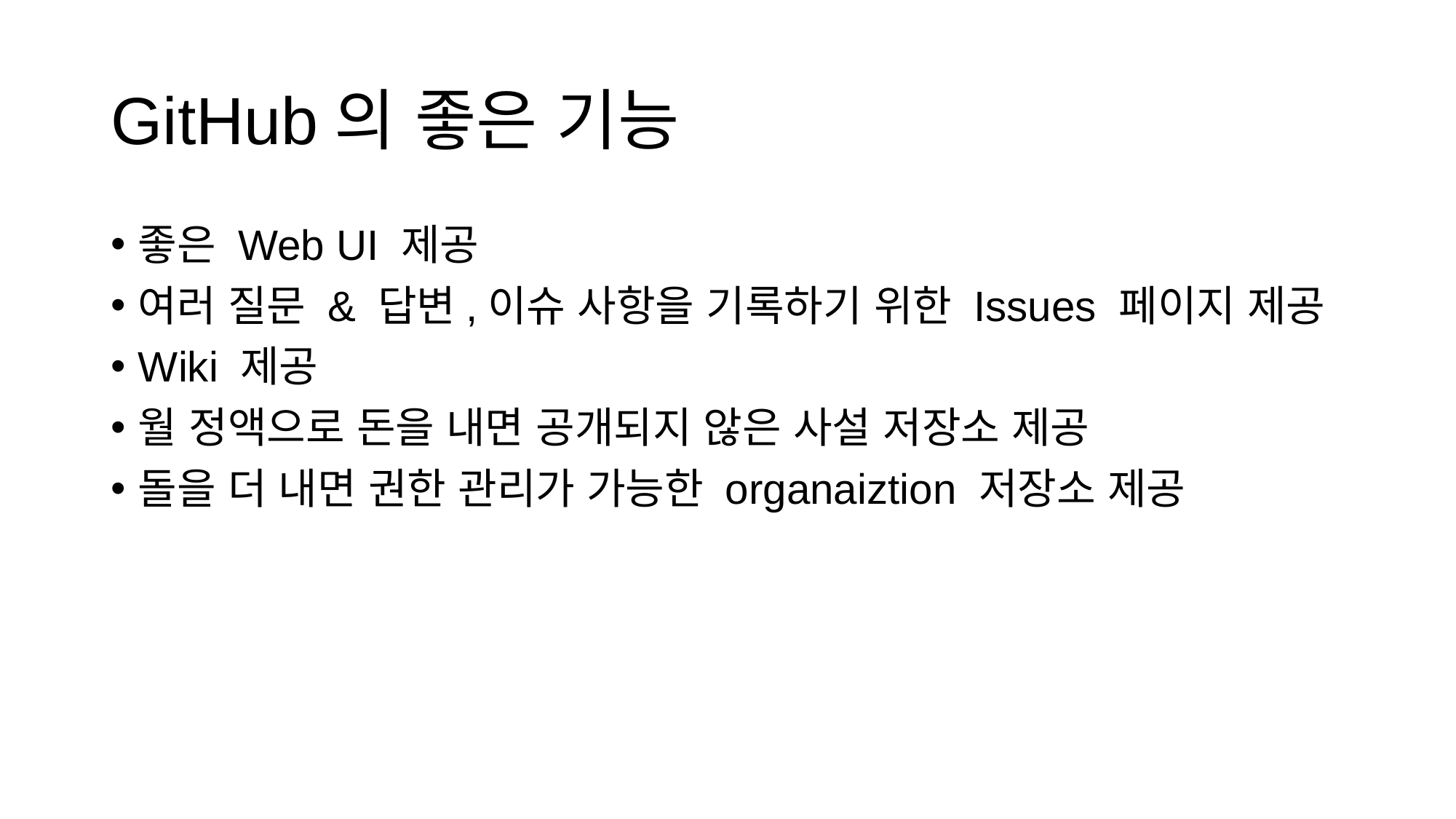

# GitHub의 좋은 기능
좋은 Web UI 제공
여러 질문 & 답변,이슈 사항을 기록하기 위한 Issues 페이지 제공
Wiki 제공
월 정액으로 돈을 내면 공개되지 않은 사설 저장소 제공
돌을 더 내면 권한 관리가 가능한 organaiztion 저장소 제공